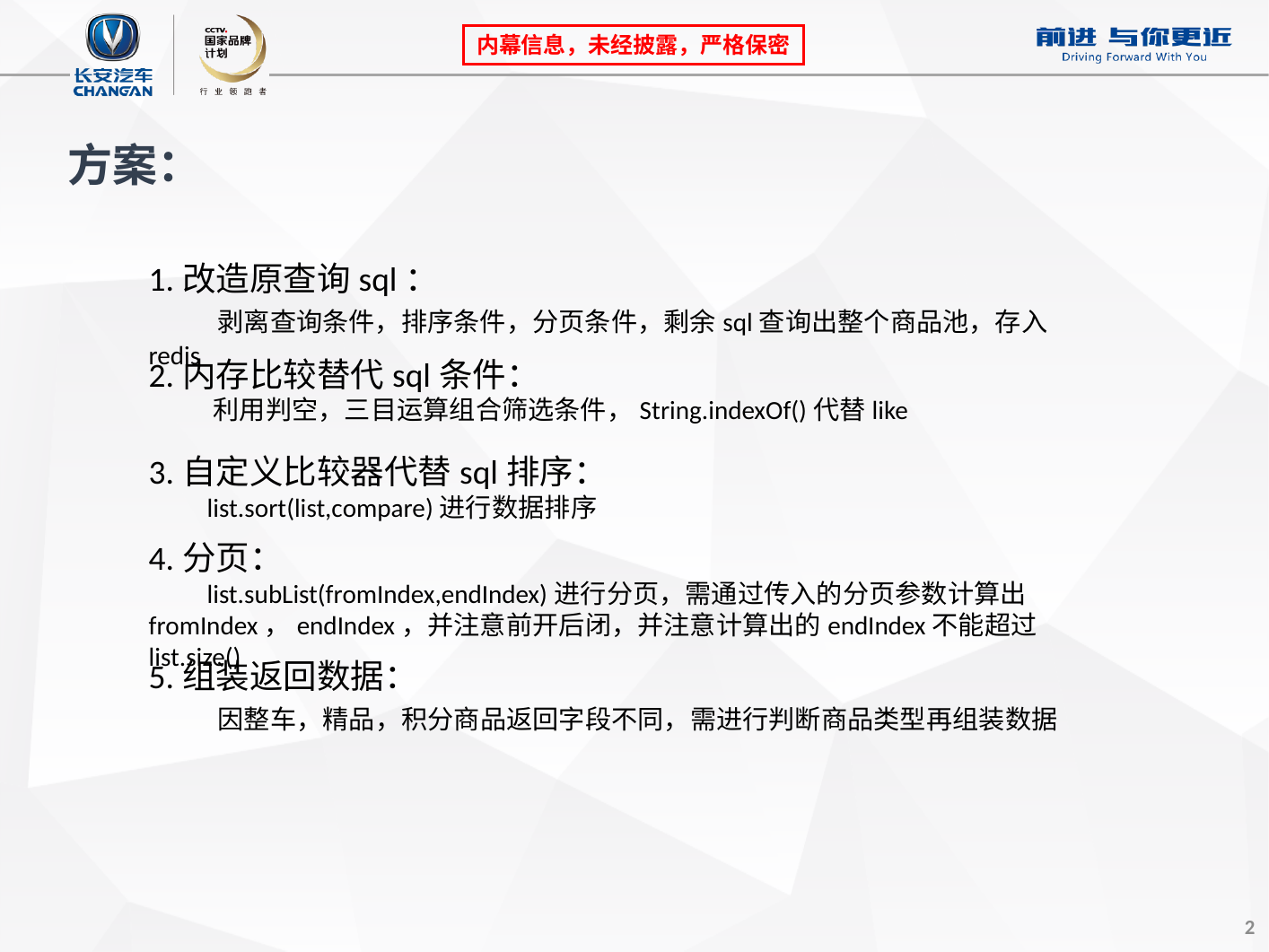

方案：
1.改造原查询sql：
        剥离查询条件，排序条件，分页条件，剩余sql查询出整个商品池，存入redis
2.内存比较替代sql条件：
          利用判空，三目运算组合筛选条件，String.indexOf()代替like
3.自定义比较器代替sql排序：
          list.sort(list,compare)进行数据排序
4.分页：
          list.subList(fromIndex,endIndex)进行分页，需通过传入的分页参数计算出fromIndex，endIndex，并注意前开后闭，并注意计算出的endIndex不能超过list.size()
5.组装返回数据：
        因整车，精品，积分商品返回字段不同，需进行判断商品类型再组装数据